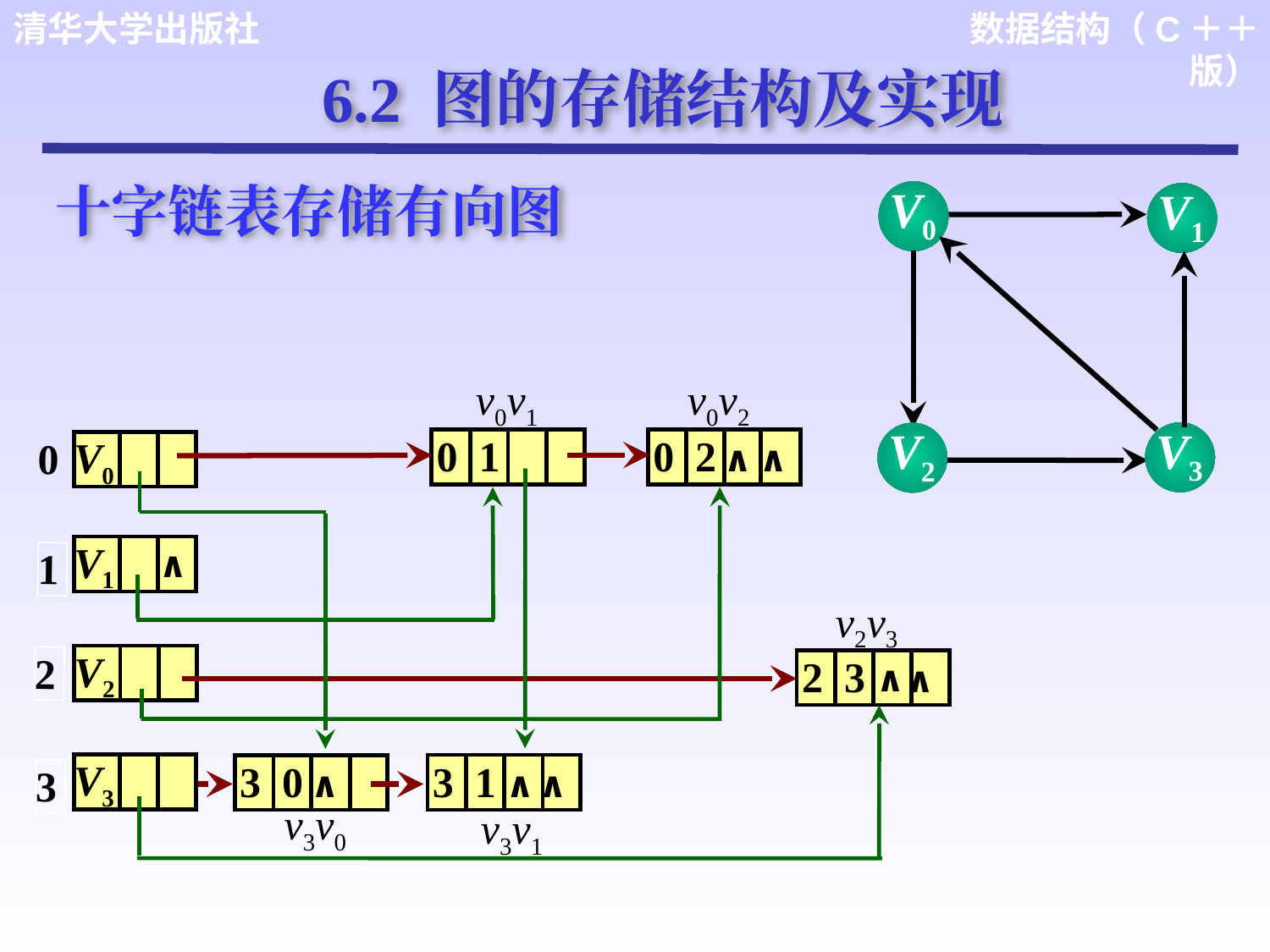

6.2 图的存储结构及实现
十字链表存储有向图
V0
V1

V3
V2

v0v1
v0v2
v2v3
v3v0
v3v1
0  1
0  2    ∧

∧

V0
0
V1
1
V2
2
V3
3

∧
∧

∧
∧

2  3     ∧

3  1    ∧
3  0